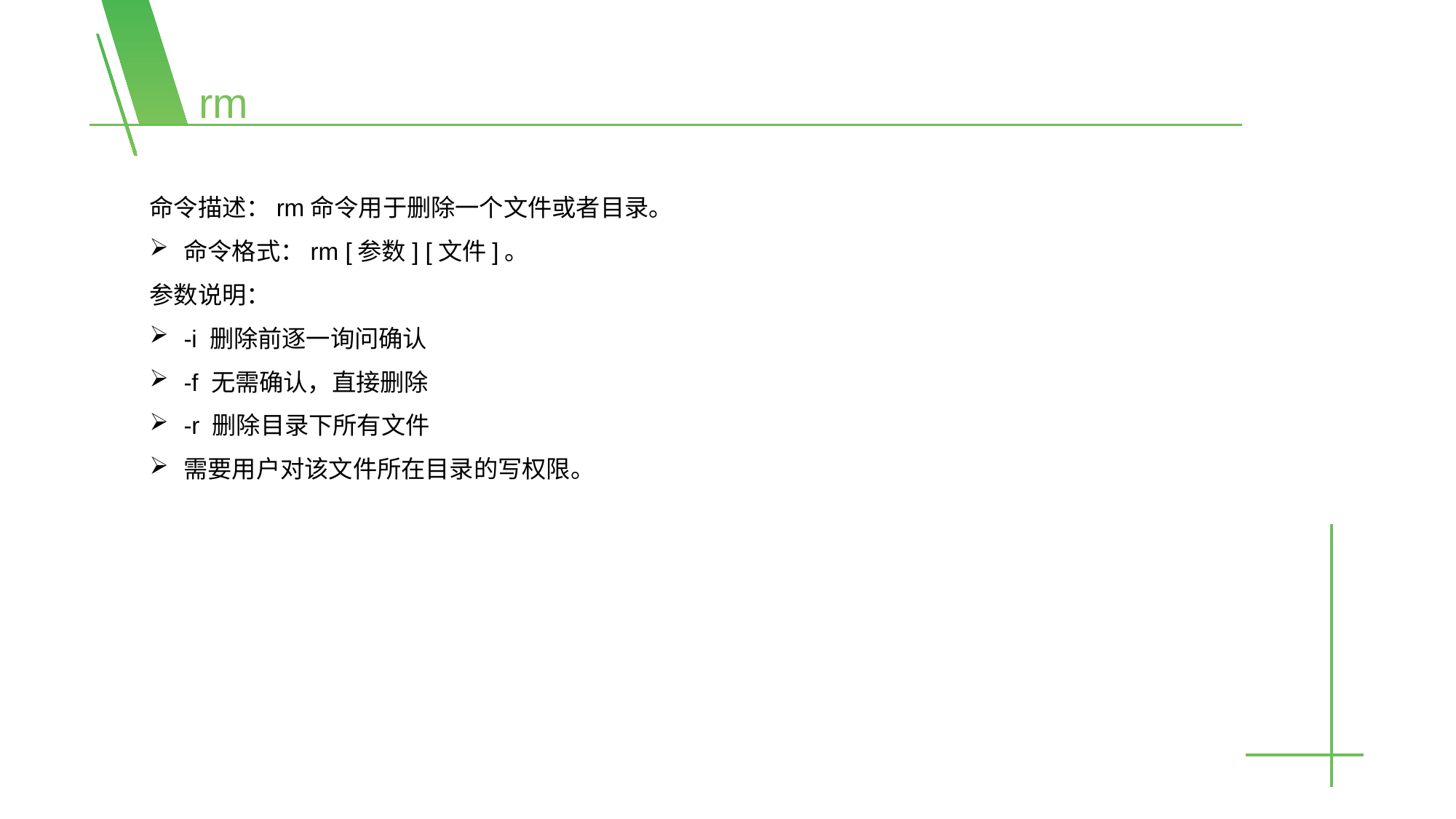

rm
命令描述：rm命令用于删除一个文件或者目录。
命令格式：rm [参数] [文件]。
参数说明：
-i 删除前逐一询问确认
-f 无需确认，直接删除
-r 删除目录下所有文件
需要用户对该文件所在目录的写权限。